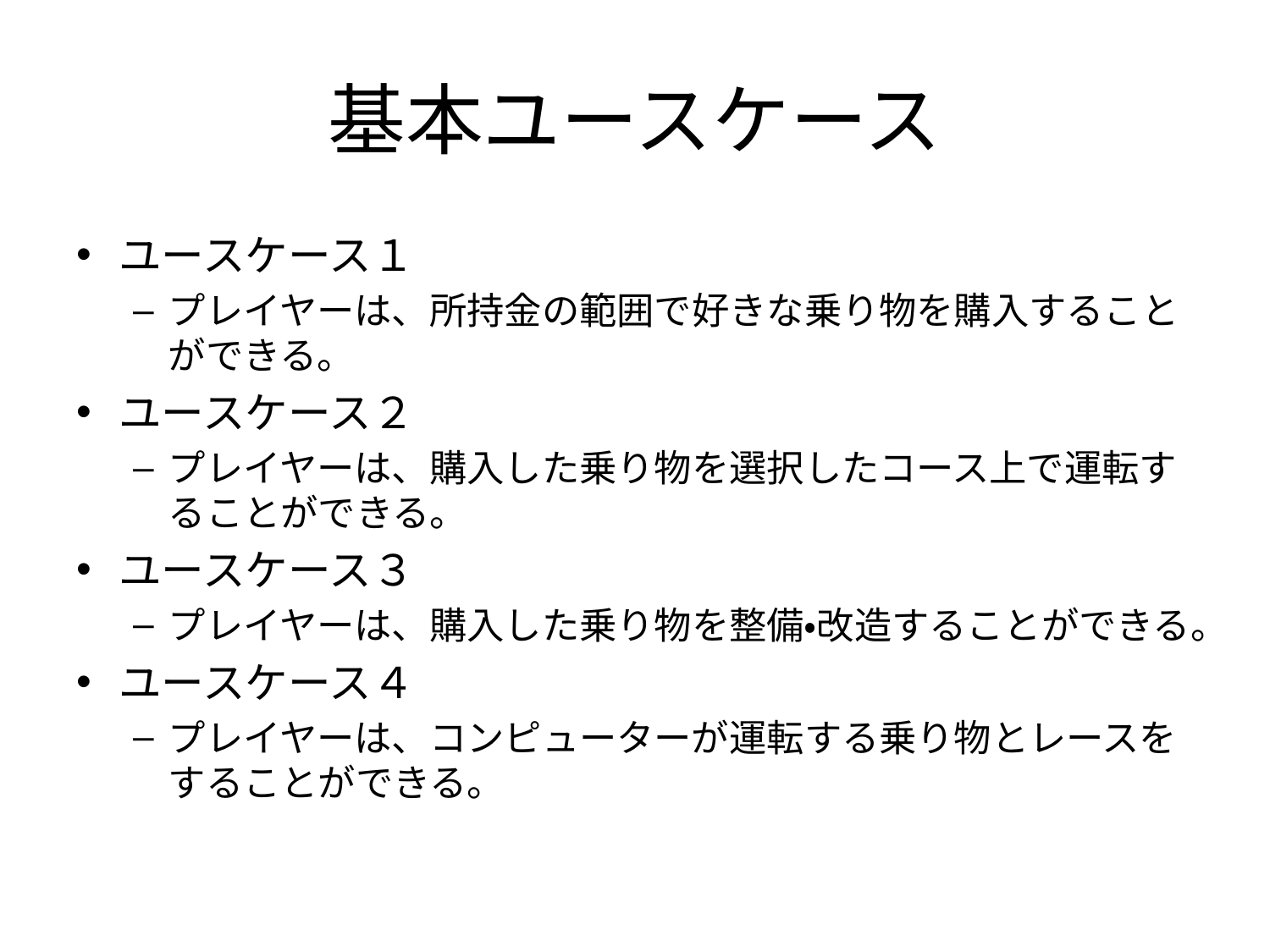

# 基本ユースケース
ユースケース１
プレイヤーは、所持金の範囲で好きな乗り物を購入することができる。
ユースケース２
プレイヤーは、購入した乗り物を選択したコース上で運転することができる。
ユースケース３
プレイヤーは、購入した乗り物を整備・改造することができる。
ユースケース４
プレイヤーは、コンピューターが運転する乗り物とレースをすることができる。